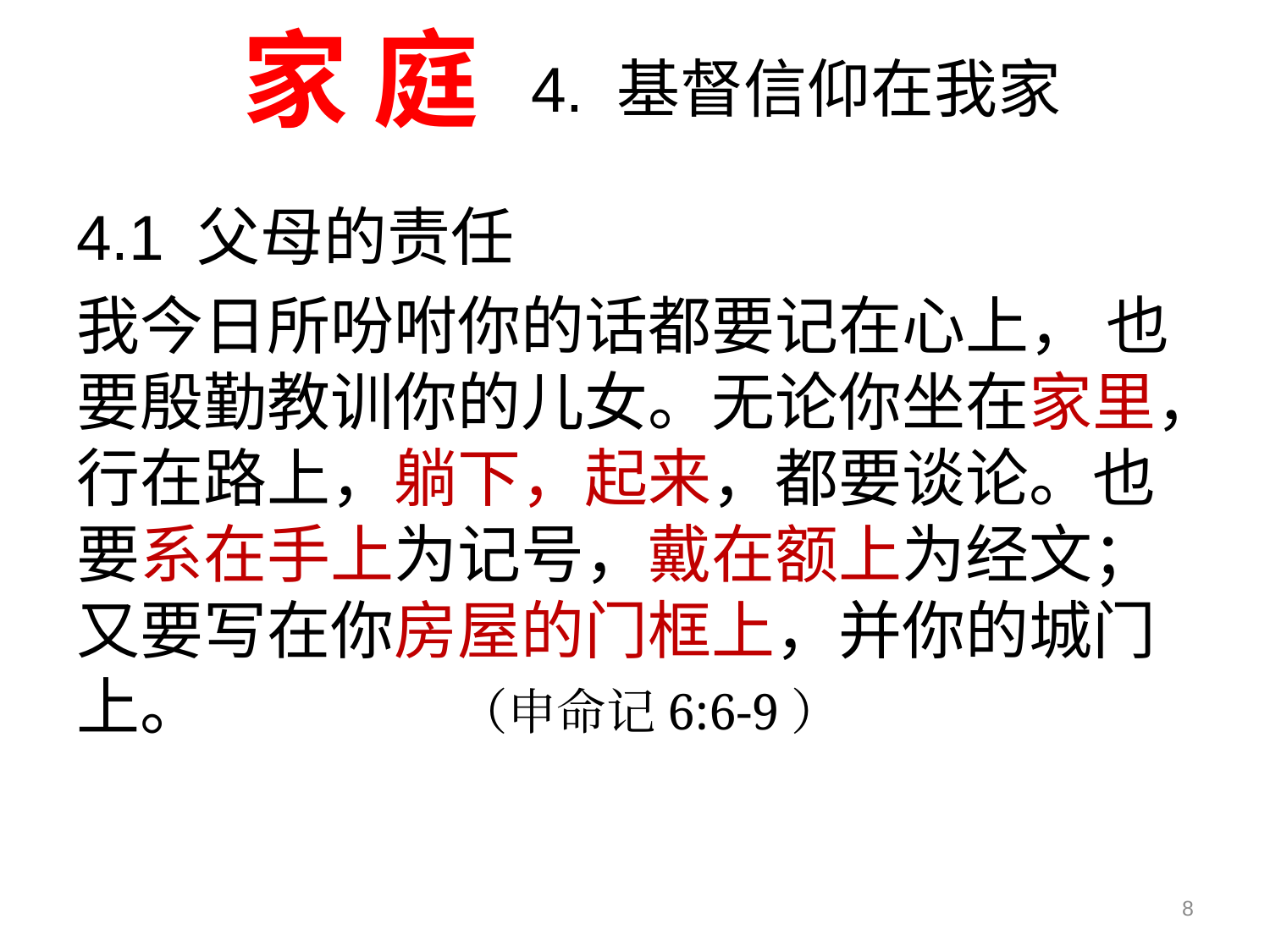

家 庭
4. 基督信仰在我家
4.1 父母的责任
我今日所吩咐你的话都要记在心上， 也要殷勤教训你的儿女。无论你坐在家里，行在路上，躺下，起来，都要谈论。也要系在手上为记号，戴在额上为经文；又要写在你房屋的门框上，并你的城门上。                  （申命记6:6-9）
8